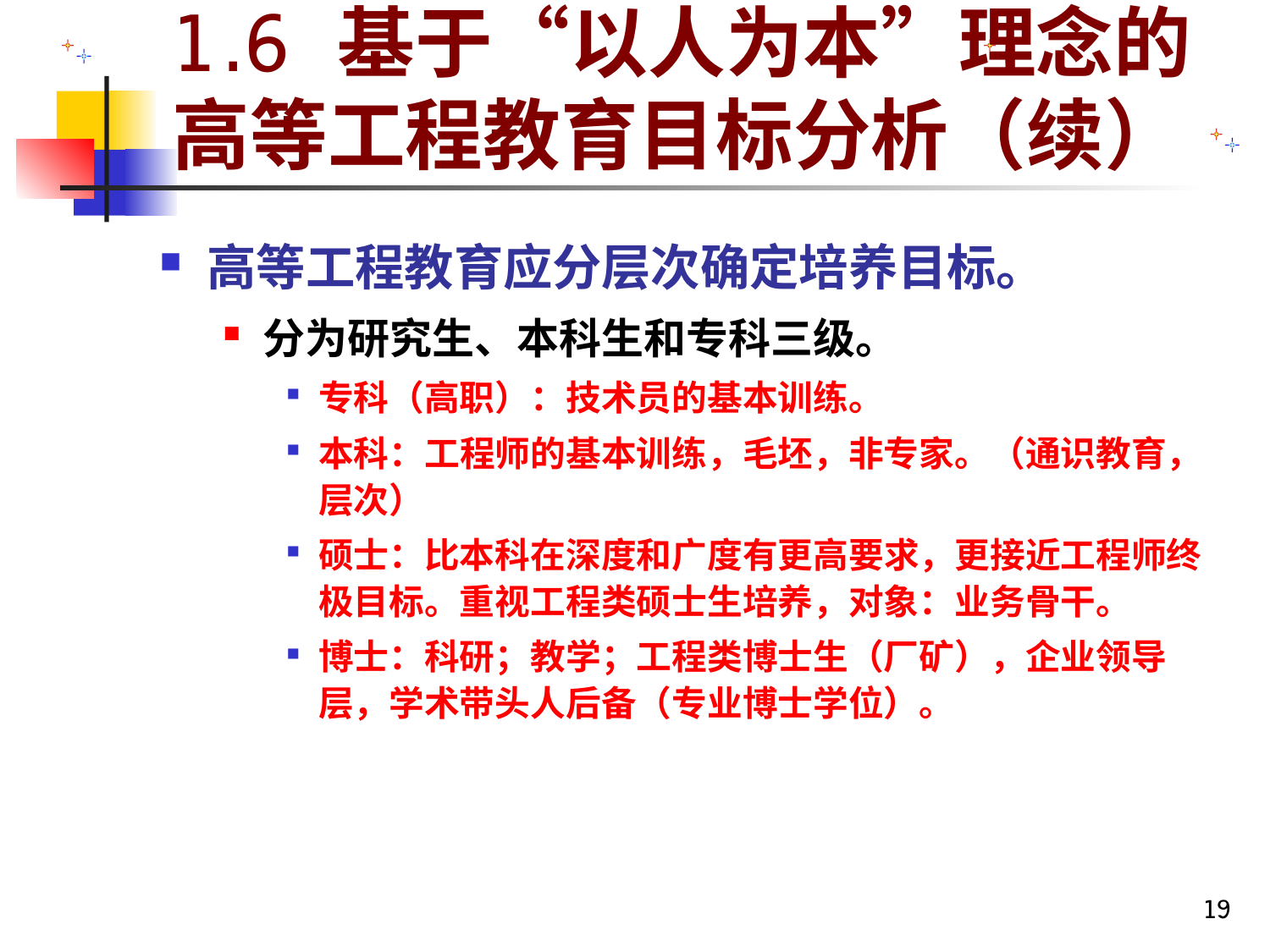

# 1.6 基于“以人为本”理念的高等工程教育目标分析（续）
高等工程教育应分层次确定培养目标。
分为研究生、本科生和专科三级。
专科（高职）：技术员的基本训练。
本科：工程师的基本训练，毛坯，非专家。（通识教育，层次）
硕士：比本科在深度和广度有更高要求，更接近工程师终极目标。重视工程类硕士生培养，对象：业务骨干。
博士：科研；教学；工程类博士生（厂矿），企业领导层，学术带头人后备（专业博士学位）。

19